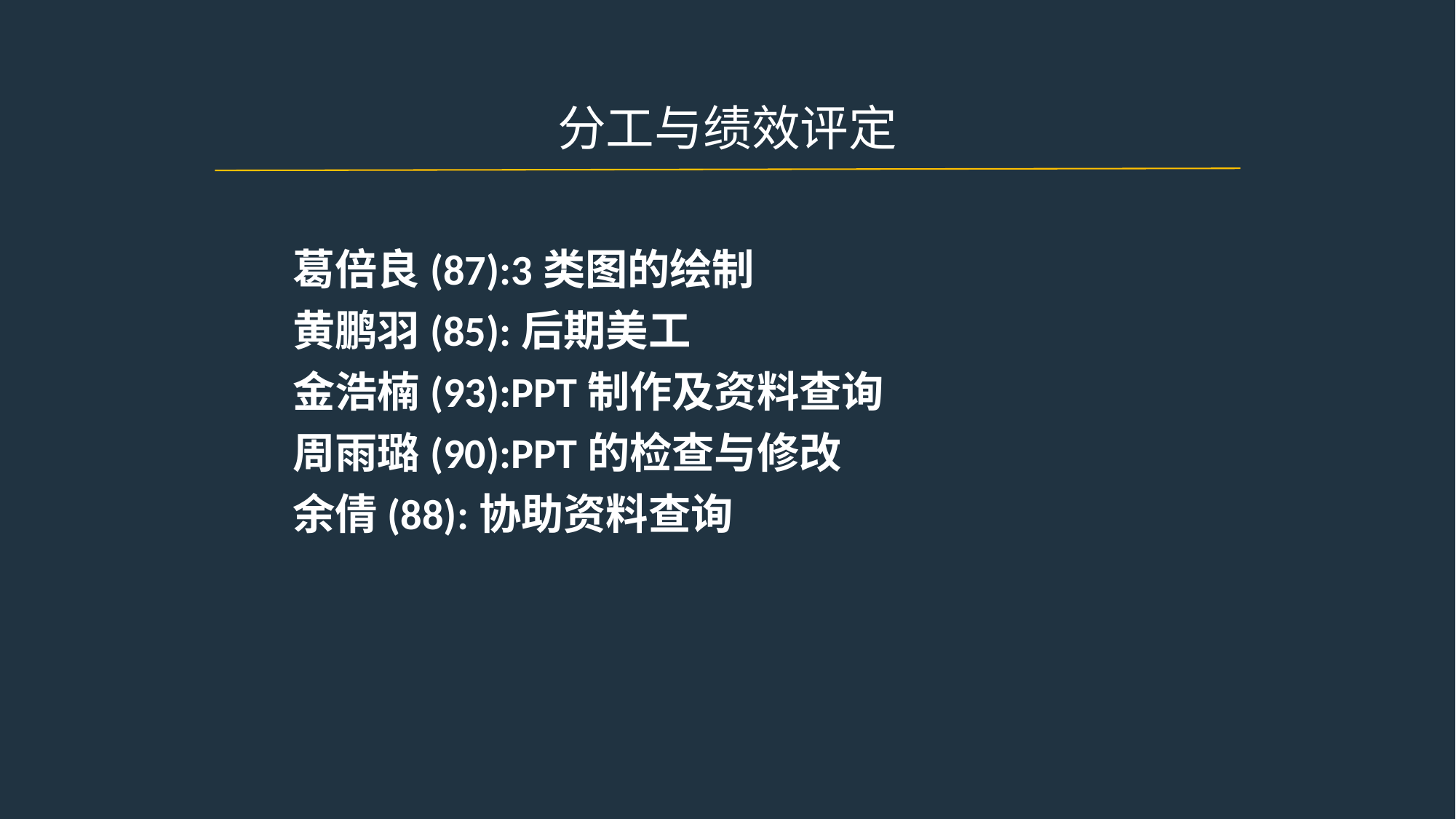

分工与绩效评定
葛倍良(87):3类图的绘制
黄鹏羽(85):后期美工
金浩楠(93):PPT制作及资料查询
周雨璐(90):PPT的检查与修改
余倩(88):协助资料查询